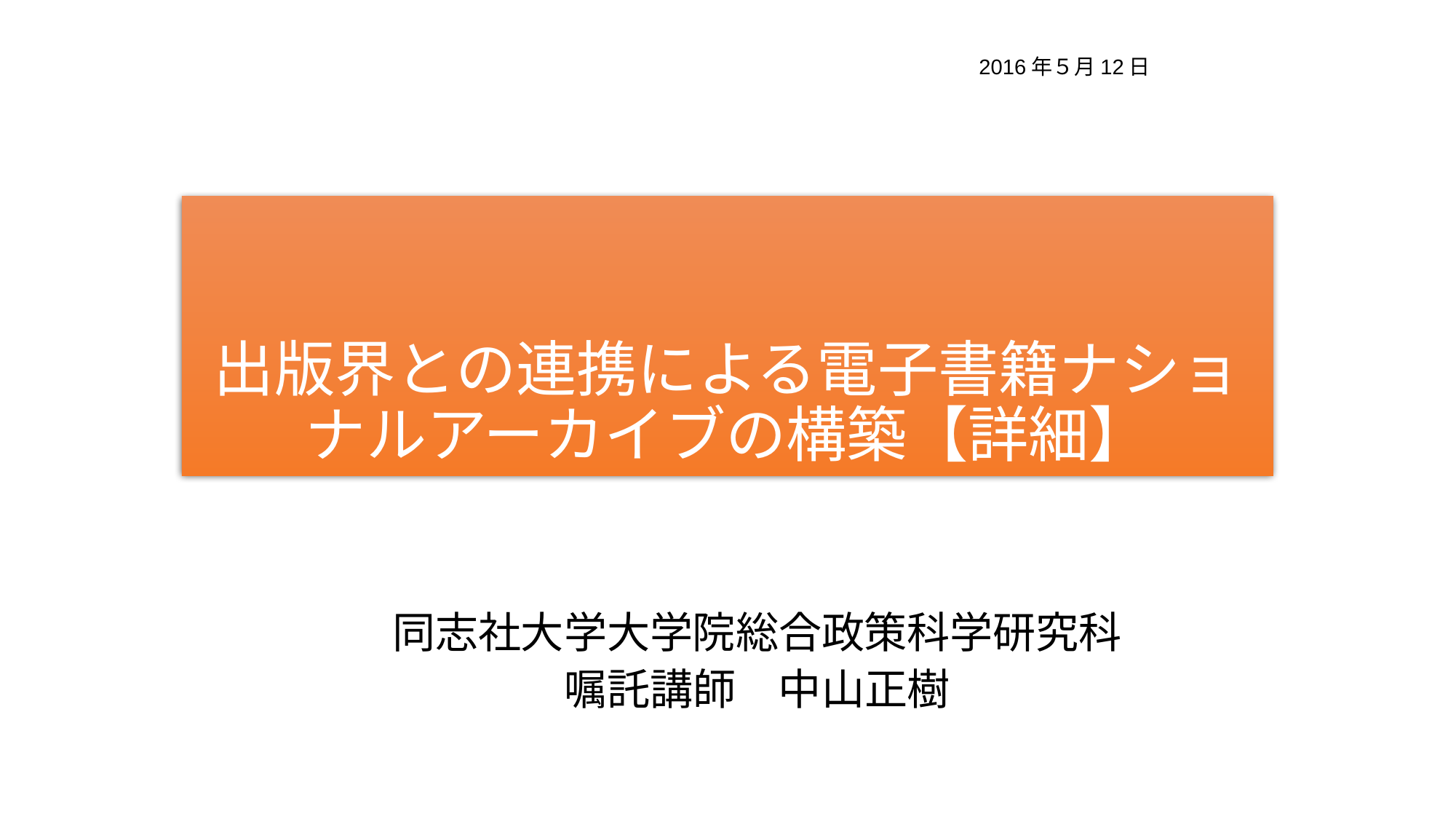

2016年５月12日
# 出版界との連携による電子書籍ナショナルアーカイブの構築【詳細】
同志社大学大学院総合政策科学研究科
嘱託講師　中山正樹